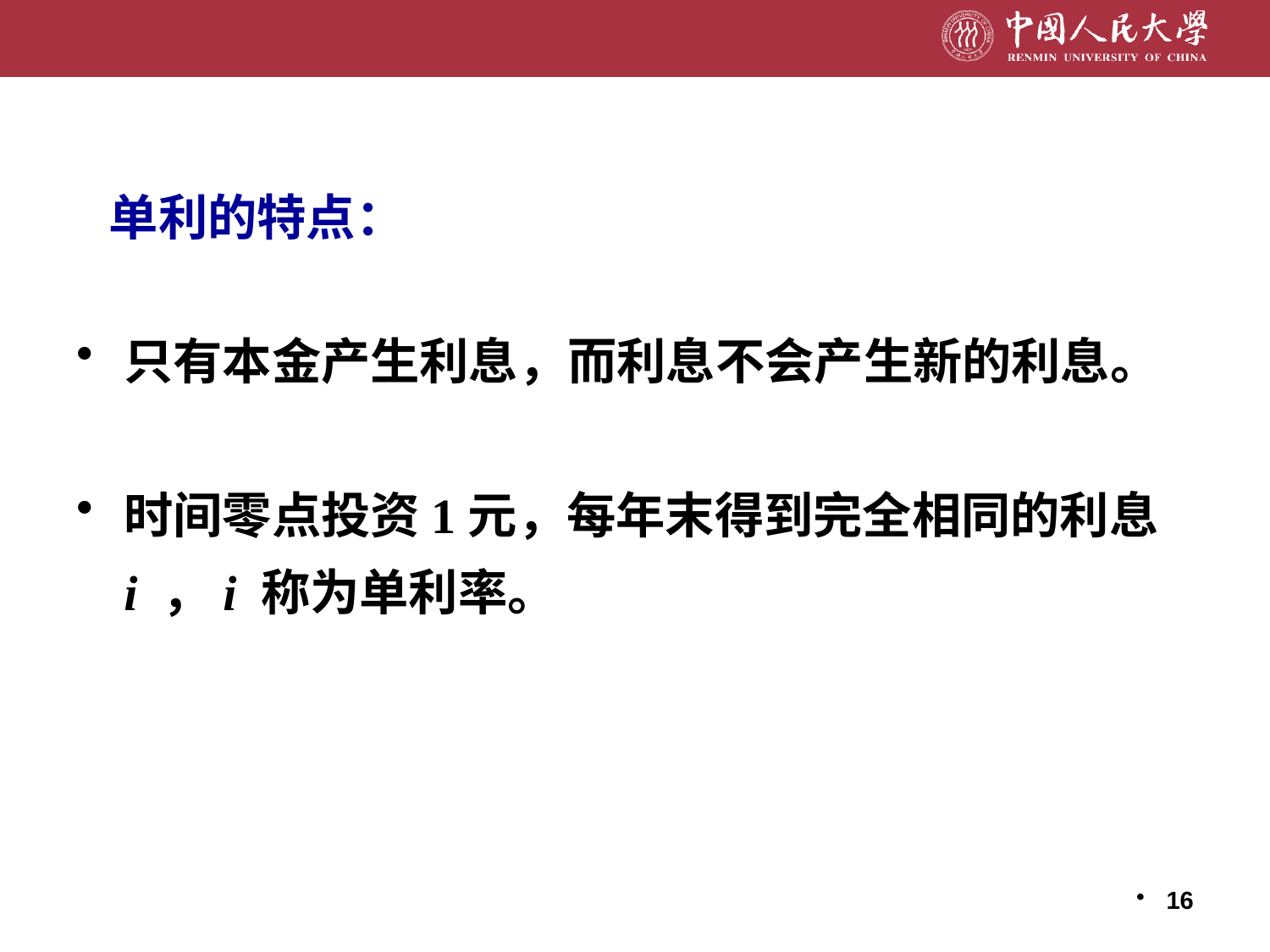

单利的特点：
只有本金产生利息，而利息不会产生新的利息。

时间零点投资1元，每年末得到完全相同的利息 i ，i 称为单利率。

16